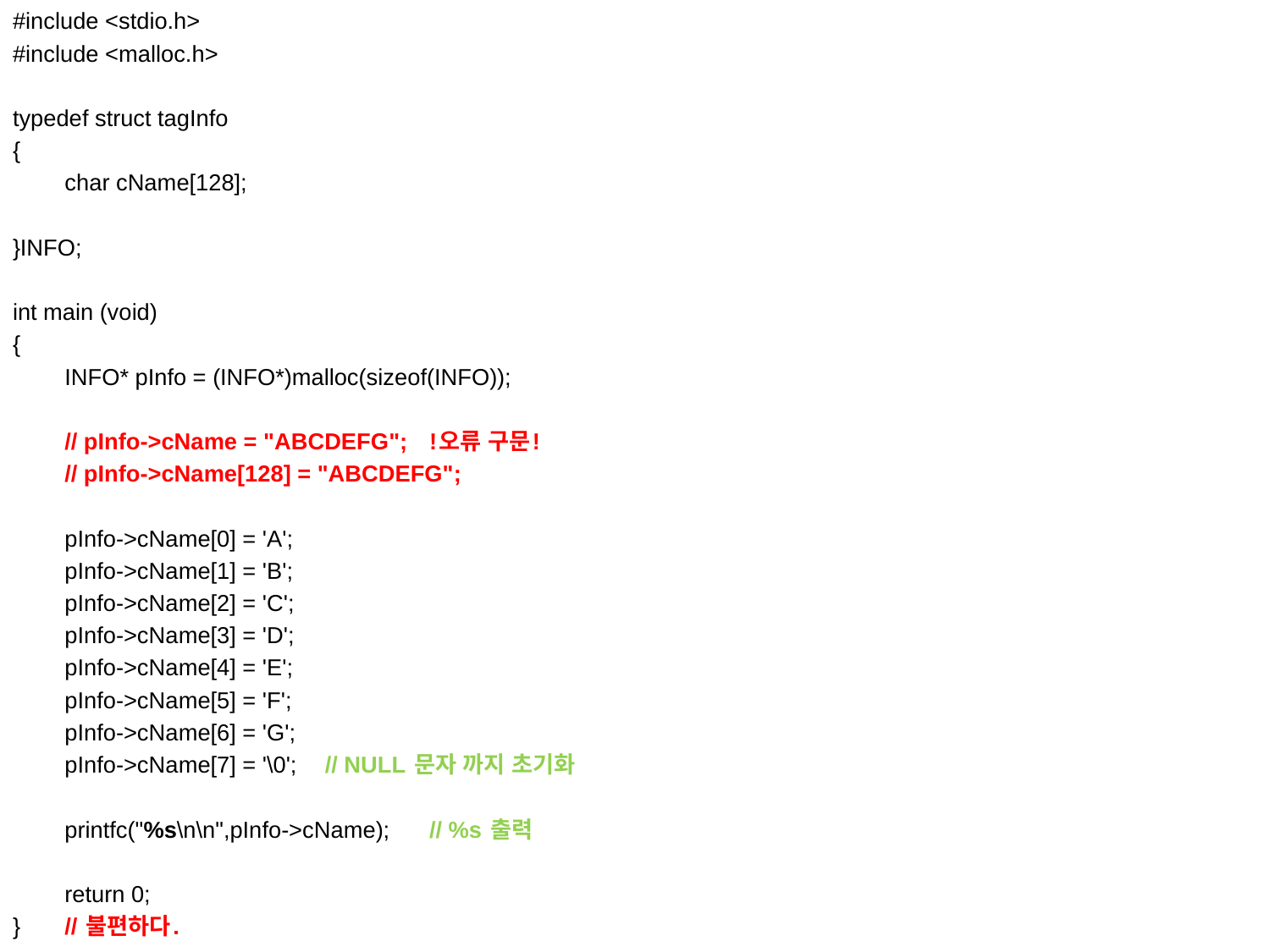

#include <stdio.h>
#include <malloc.h>

typedef struct tagInfo
{
	char cName[128];

}INFO;

int main (void)
{
	INFO* pInfo = (INFO*)malloc(sizeof(INFO));

	// pInfo->cName = "ABCDEFG";		!오류 구문!
	// pInfo->cName[128] = "ABCDEFG";

	pInfo->cName[0] = 'A';
	pInfo->cName[1] = 'B';
	pInfo->cName[2] = 'C';
	pInfo->cName[3] = 'D';
	pInfo->cName[4] = 'E';
	pInfo->cName[5] = 'F';
	pInfo->cName[6] = 'G';
	pInfo->cName[7] = '\0'; 		// NULL 문자 까지 초기화

	printfc("%s\n\n",pInfo->cName);	// %s 출력

	return 0;
}					// 불편하다.